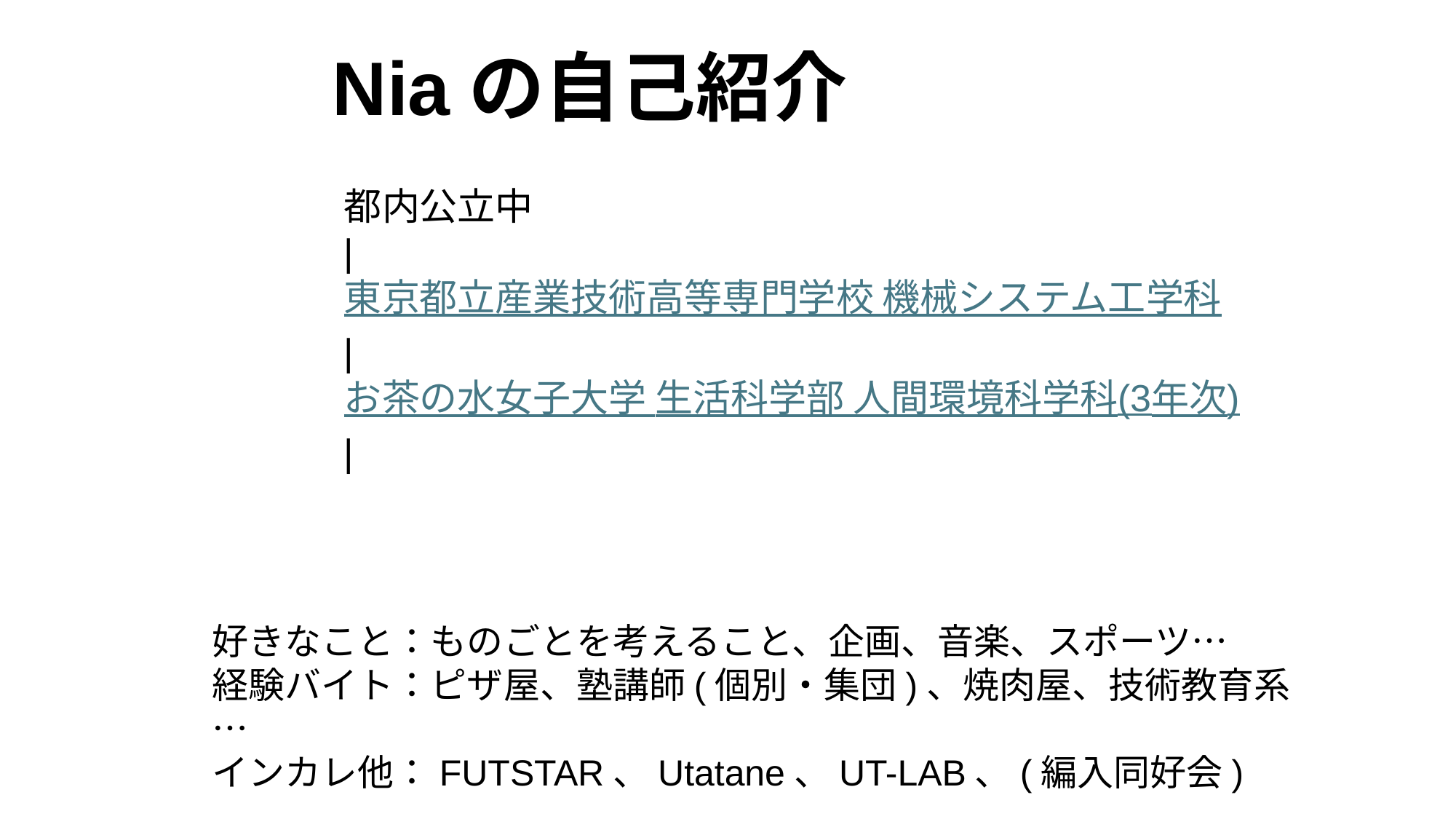

Niaの自己紹介
都内公立中
|
東京都立産業技術高等専門学校 機械システム工学科
|
お茶の水女子大学 生活科学部 人間環境科学科(3年次)
|

好きなこと：ものごとを考えること、企画、音楽、スポーツ…
経験バイト：ピザ屋、塾講師(個別・集団)、焼肉屋、技術教育系…
インカレ他：FUTSTAR、Utatane、UT-LAB、(編入同好会)